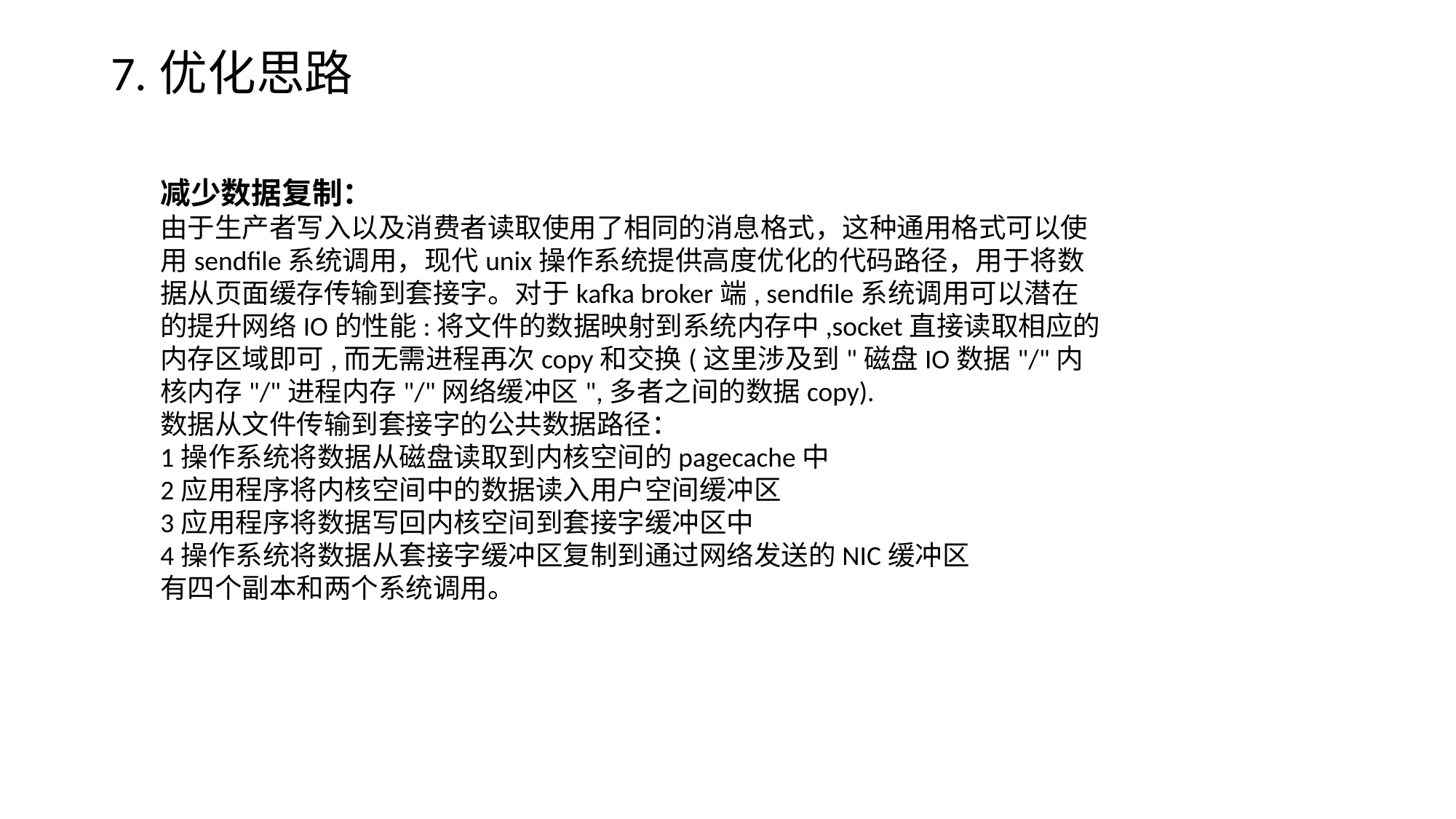

7.优化思路
减少数据复制：
由于生产者写入以及消费者读取使用了相同的消息格式，这种通用格式可以使用sendfile系统调用，现代unix操作系统提供高度优化的代码路径，用于将数据从页面缓存传输到套接字。对于kafka broker端, sendfile系统调用可以潜在的提升网络IO的性能:将文件的数据映射到系统内存中,socket直接读取相应的内存区域即可,而无需进程再次copy和交换(这里涉及到"磁盘IO数据"/"内核内存"/"进程内存"/"网络缓冲区",多者之间的数据copy).
数据从文件传输到套接字的公共数据路径：
1操作系统将数据从磁盘读取到内核空间的pagecache中
2应用程序将内核空间中的数据读入用户空间缓冲区
3应用程序将数据写回内核空间到套接字缓冲区中
4操作系统将数据从套接字缓冲区复制到通过网络发送的NIC缓冲区
有四个副本和两个系统调用。